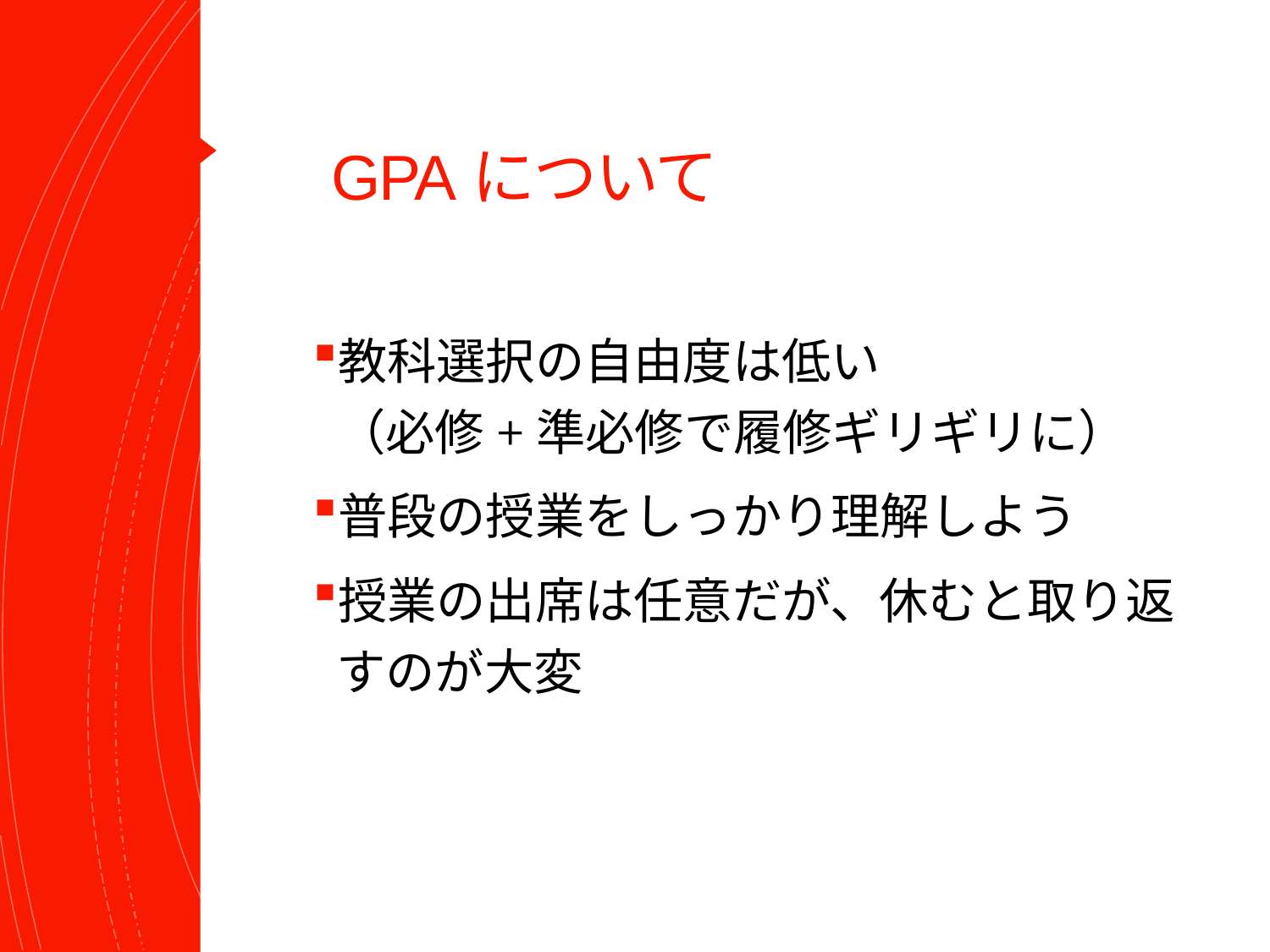

# GPAについて

教科選択の自由度は低い
（必修+準必修で履修ギリギリに）
普段の授業をしっかり理解しよう
授業の出席は任意だが、休むと取り返すのが大変